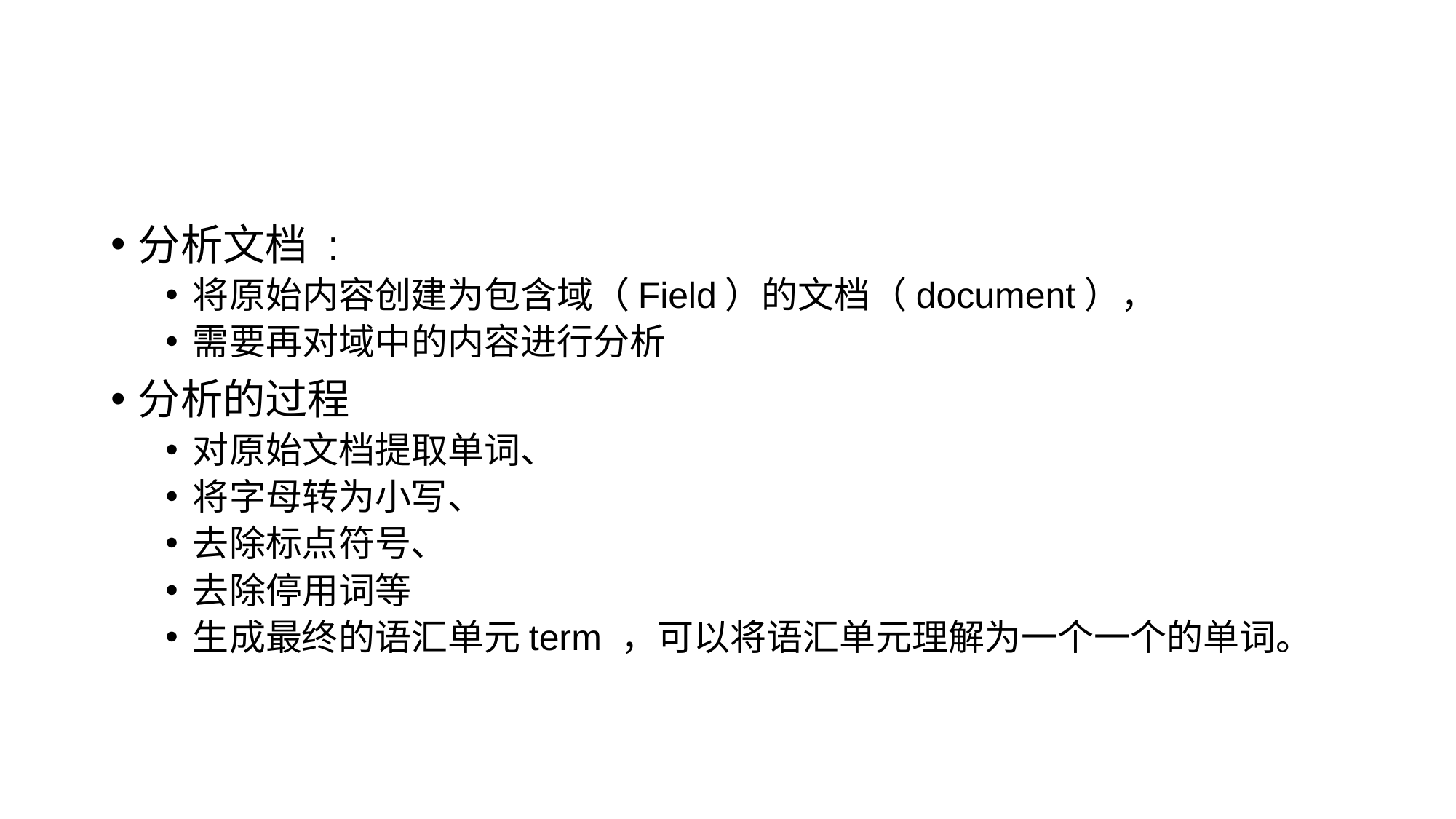

#
分析文档 :
将原始内容创建为包含域（Field）的文档（document），
需要再对域中的内容进行分析
分析的过程
对原始文档提取单词、
将字母转为小写、
去除标点符号、
去除停用词等
生成最终的语汇单元term ，可以将语汇单元理解为一个一个的单词。